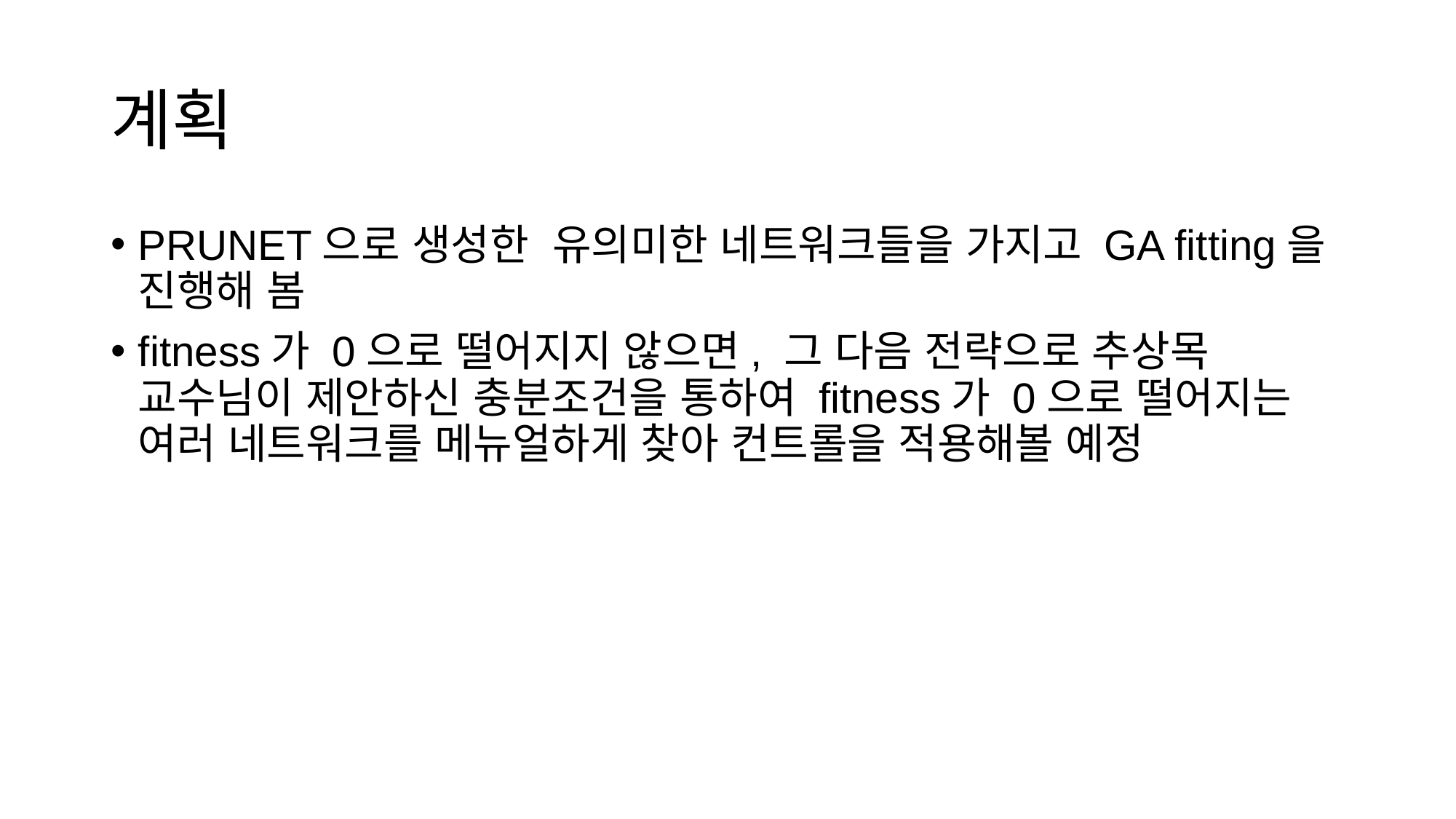

# 계획
PRUNET으로 생성한  유의미한 네트워크들을 가지고 GA fitting을 진행해 봄
fitness가 0으로 떨어지지 않으면, 그 다음 전략으로 추상목 교수님이 제안하신 충분조건을 통하여 fitness가 0으로 떨어지는 여러 네트워크를 메뉴얼하게 찾아 컨트롤을 적용해볼 예정